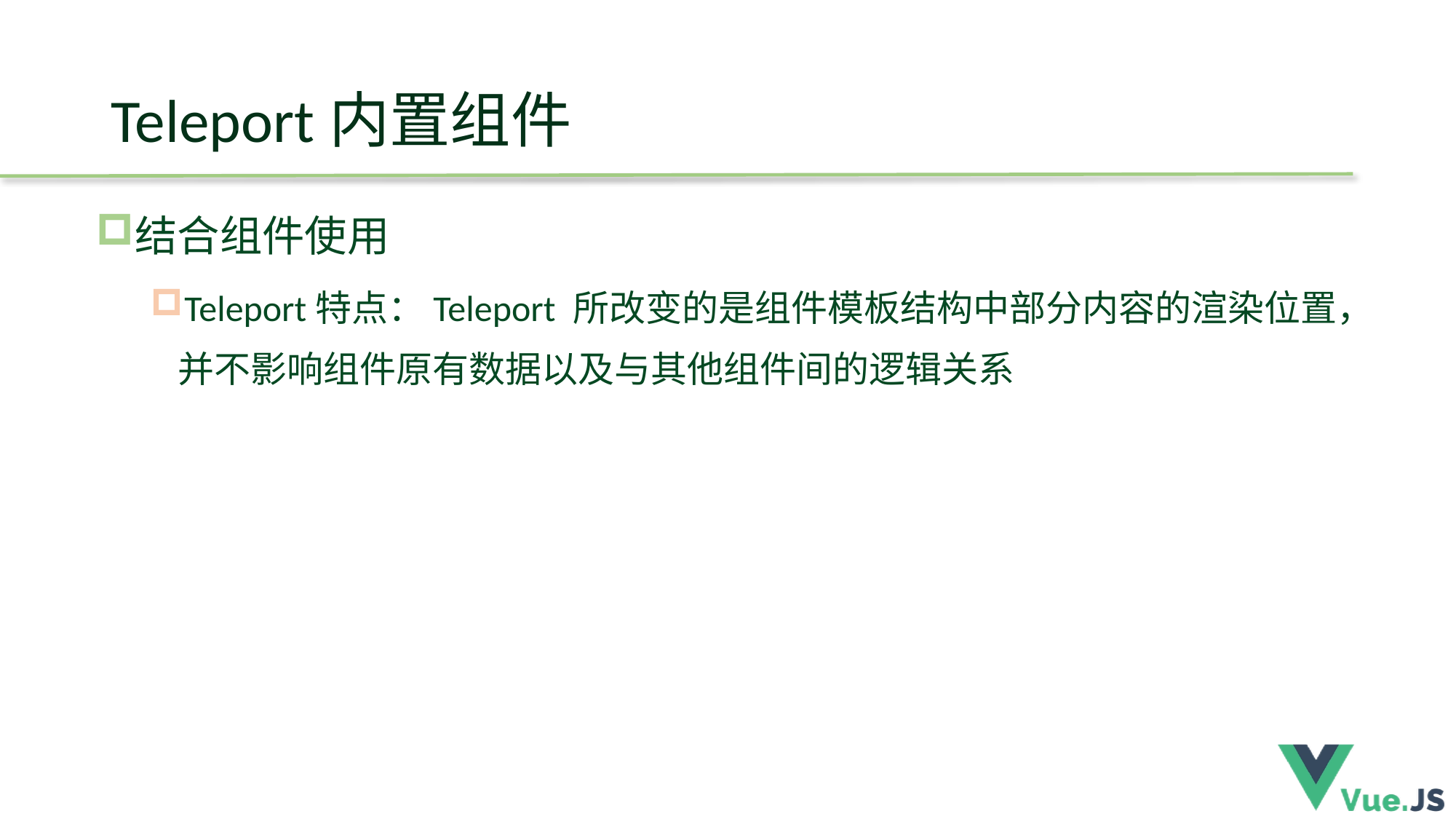

# Teleport内置组件
结合组件使用
Teleport特点：Teleport 所改变的是组件模板结构中部分内容的渲染位置，并不影响组件原有数据以及与其他组件间的逻辑关系